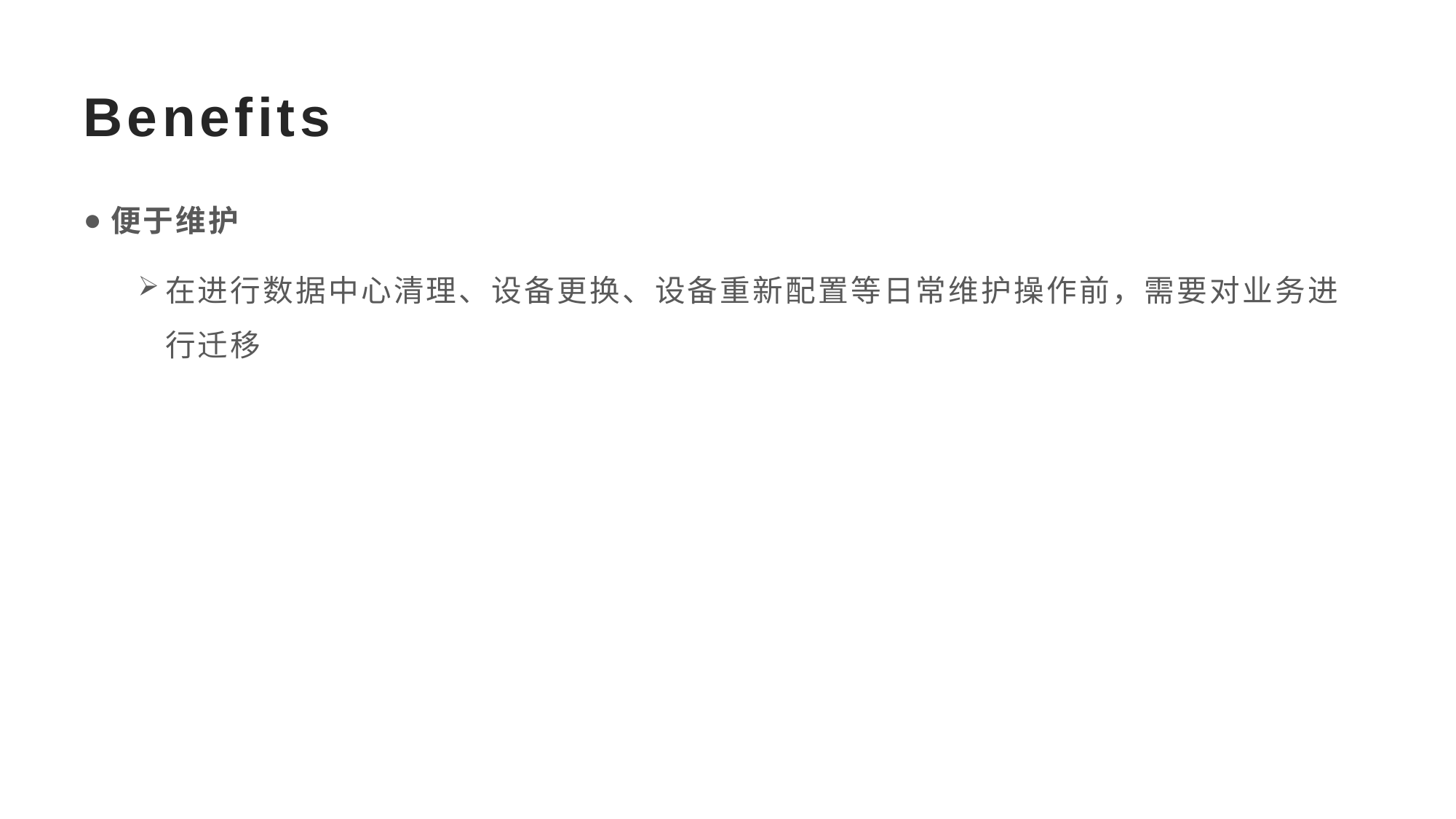

# Benefits
便于维护
在进行数据中心清理、设备更换、设备重新配置等日常维护操作前，需要对业务进行迁移